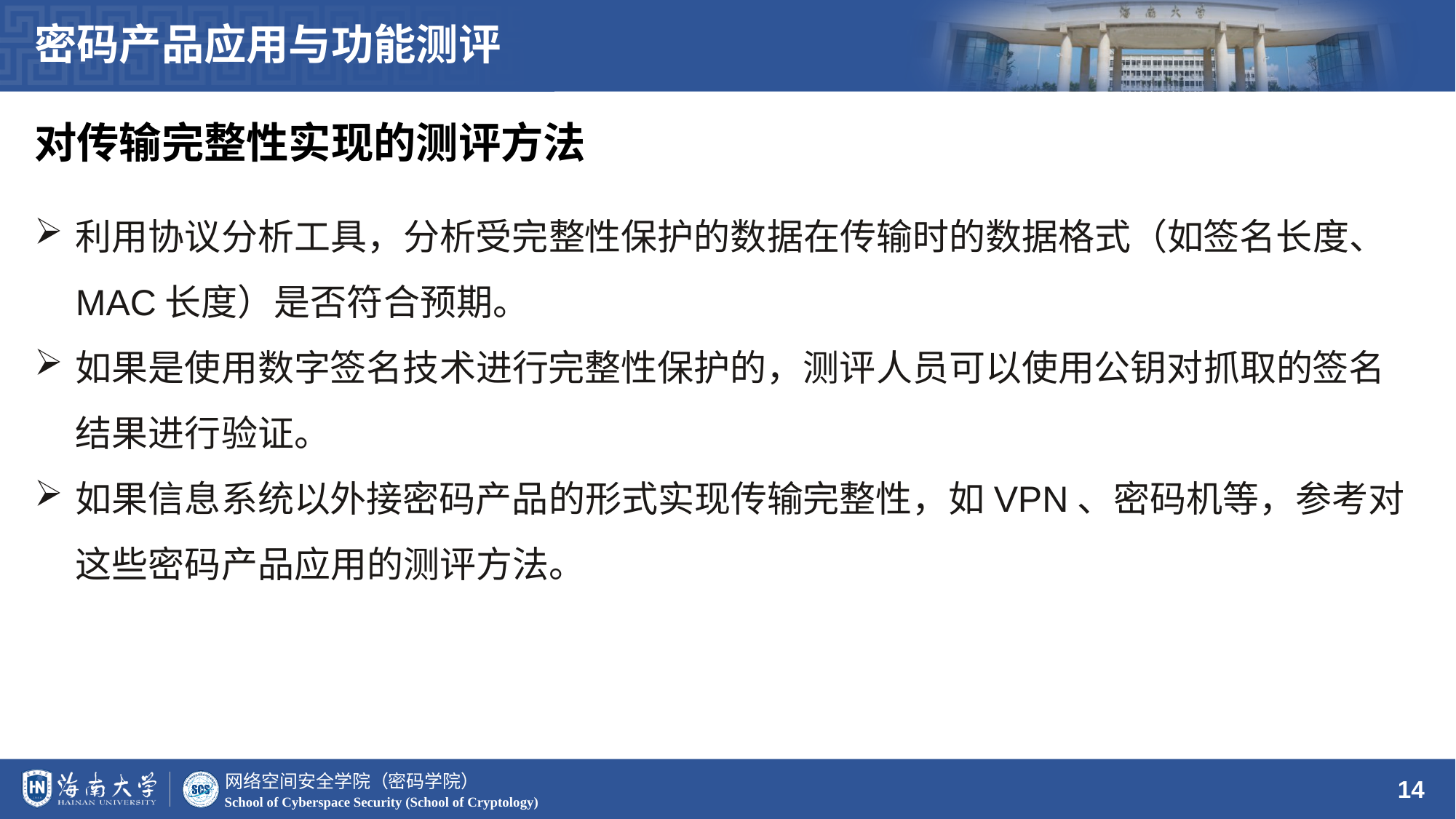

密码产品应用与功能测评
对传输完整性实现的测评方法
利用协议分析工具，分析受完整性保护的数据在传输时的数据格式（如签名长度、MAC长度）是否符合预期。
如果是使用数字签名技术进行完整性保护的，测评人员可以使用公钥对抓取的签名结果进行验证。
如果信息系统以外接密码产品的形式实现传输完整性，如VPN、密码机等，参考对这些密码产品应用的测评方法。
14